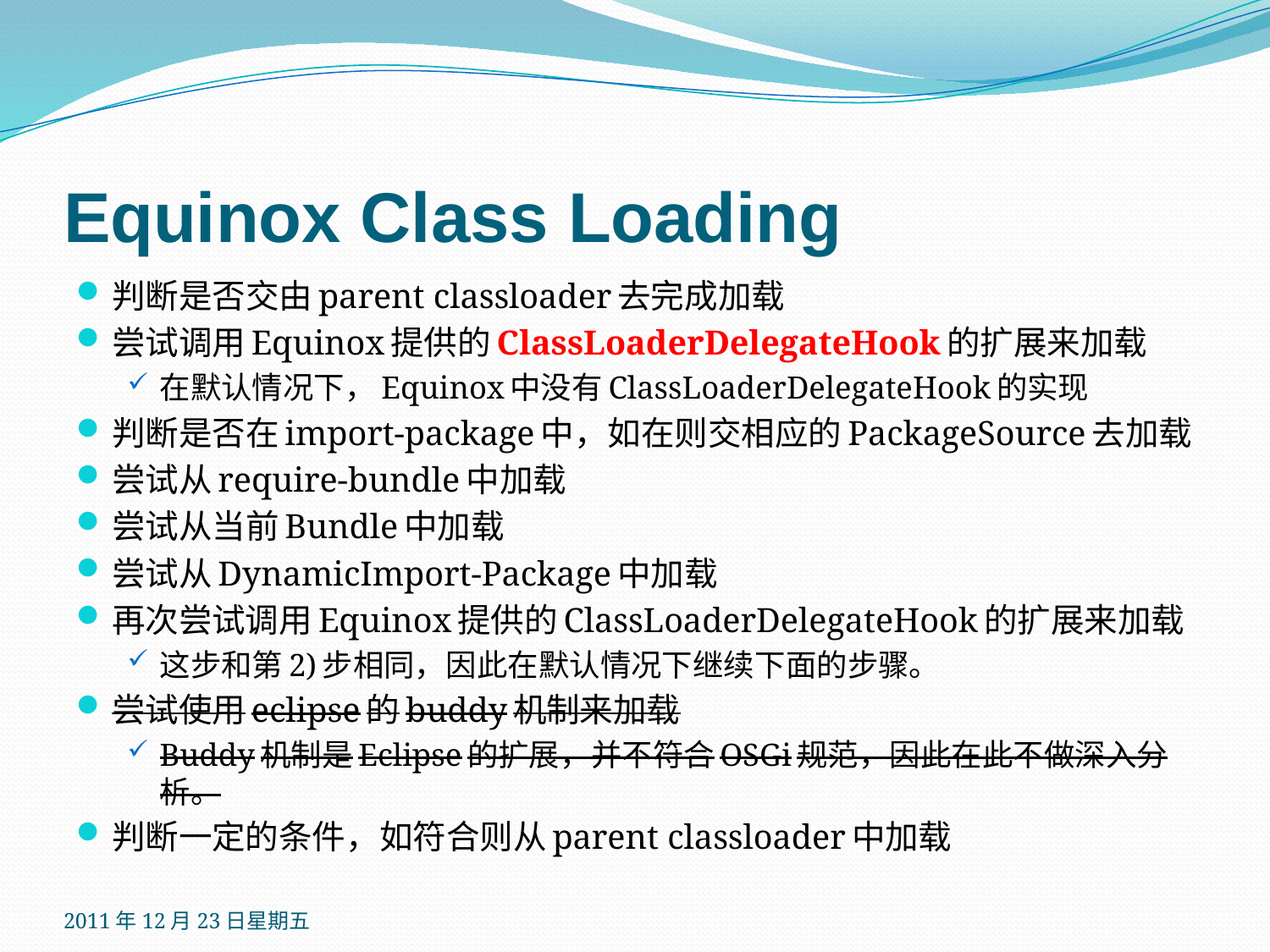

# Equinox Class Loading
判断是否交由parent classloader去完成加载
尝试调用Equinox提供的ClassLoaderDelegateHook的扩展来加载
在默认情况下，Equinox中没有ClassLoaderDelegateHook的实现
判断是否在import-package中，如在则交相应的PackageSource去加载
尝试从require-bundle中加载
尝试从当前Bundle中加载
尝试从DynamicImport-Package中加载
再次尝试调用Equinox提供的ClassLoaderDelegateHook的扩展来加载
这步和第2)步相同，因此在默认情况下继续下面的步骤。
尝试使用eclipse的buddy机制来加载
Buddy机制是Eclipse的扩展，并不符合OSGi规范，因此在此不做深入分析。
判断一定的条件，如符合则从parent classloader中加载
2011年12月23日星期五